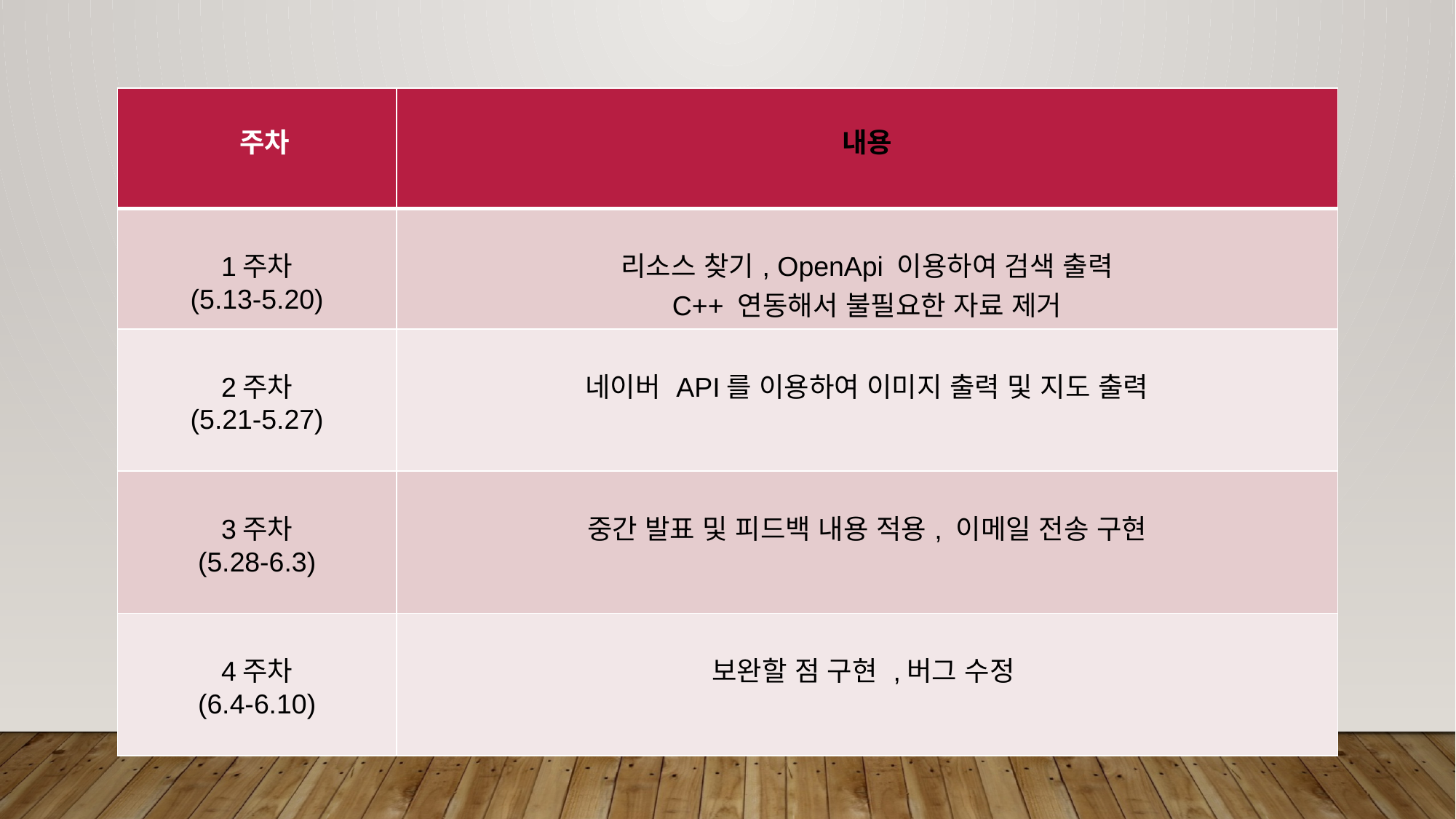

| 주차 | 내용 |
| --- | --- |
| 1주차 (5.13-5.20) | 리소스 찾기, OpenApi 이용하여 검색 출력 C++ 연동해서 불필요한 자료 제거 |
| 2주차 (5.21-5.27) | 네이버 API를 이용하여 이미지 출력 및 지도 출력 |
| 3주차 (5.28-6.3) | 중간 발표 및 피드백 내용 적용, 이메일 전송 구현 |
| 4주차 (6.4-6.10) | 보완할 점 구현 ,버그 수정 |